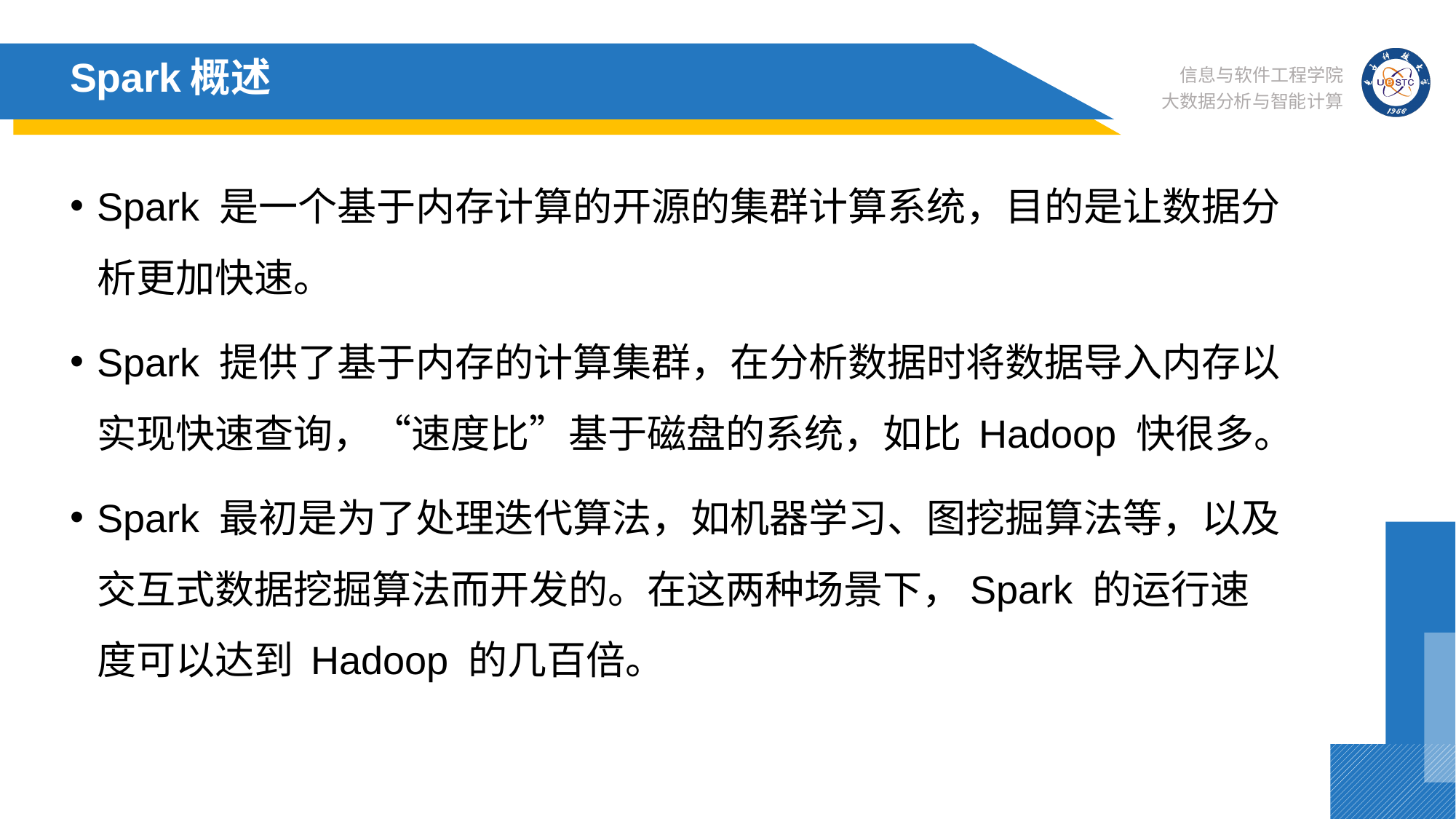

# Spark概述
Spark 是一个基于内存计算的开源的集群计算系统，目的是让数据分析更加快速。
Spark 提供了基于内存的计算集群，在分析数据时将数据导入内存以实现快速查询，“速度比”基于磁盘的系统，如比 Hadoop 快很多。
Spark 最初是为了处理迭代算法，如机器学习、图挖掘算法等，以及交互式数据挖掘算法而开发的。在这两种场景下，Spark 的运行速度可以达到 Hadoop 的几百倍。